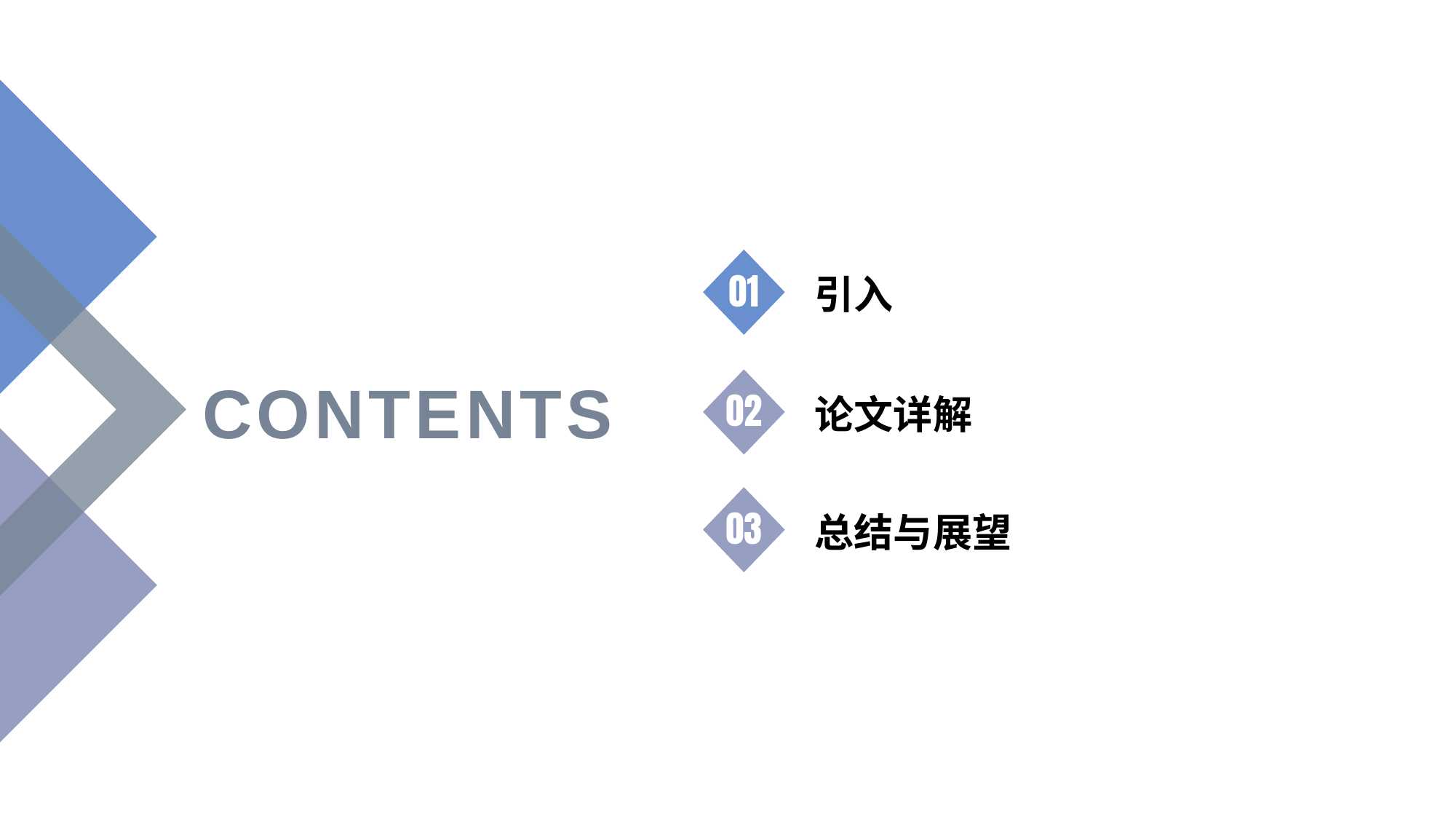

01
引入
02
论文详解
03
总结与展望
CONTENTS